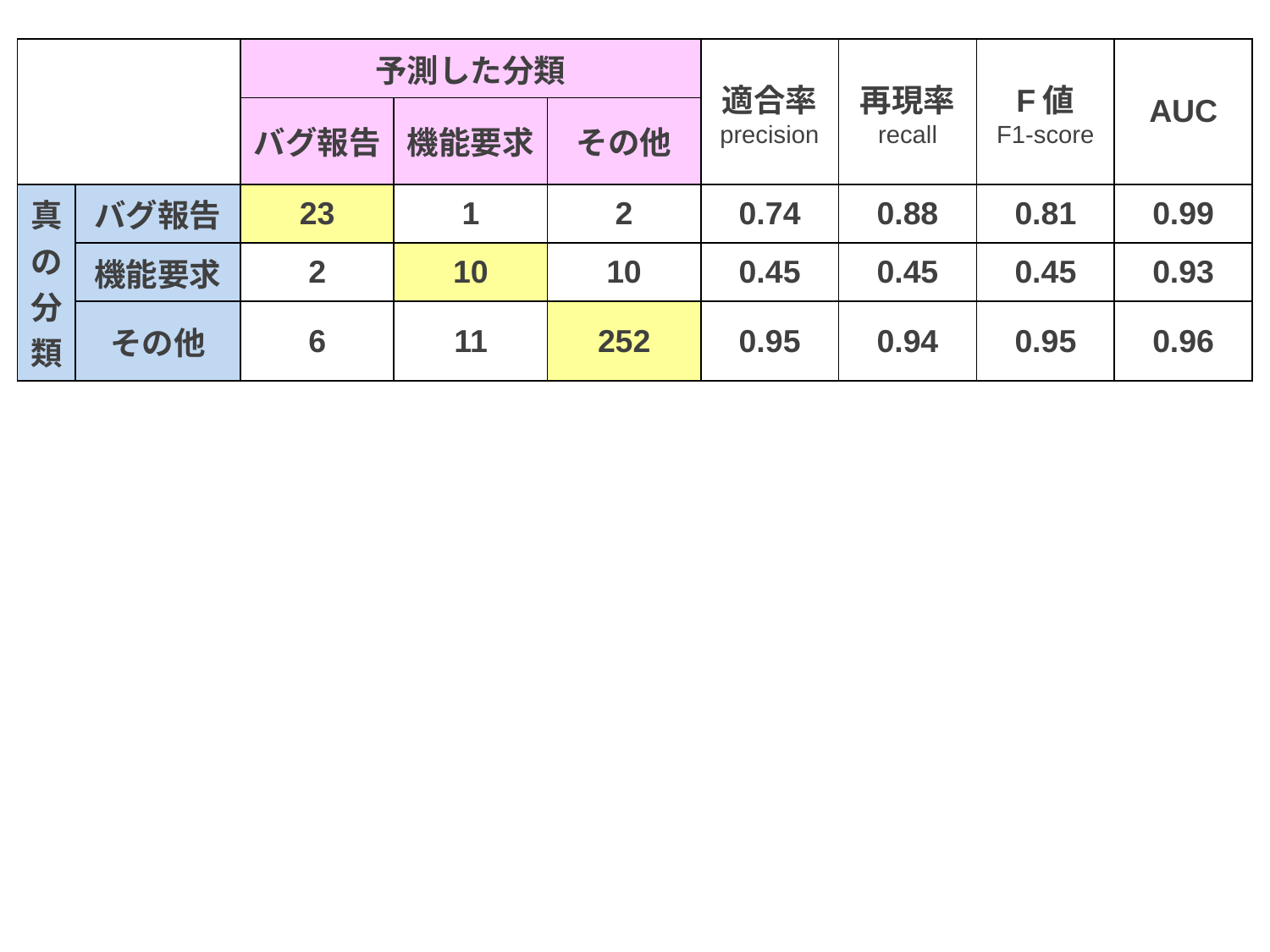

|  |  | 予測した分類 |  |  | 適合率 precision | 再現率 recall | F値 F1-score | AUC |
| --- | --- | --- | --- | --- | --- | --- | --- | --- |
|  |  | バグ報告 | 機能要求 | その他 |  |  |  |  |
| 真の分類 | バグ報告 | 23 | 1 | 2 | 0.74 | 0.88 | 0.81 | 0.99 |
|  | 機能要求 | 2 | 10 | 10 | 0.45 | 0.45 | 0.45 | 0.93 |
|  | その他 | 6 | 11 | 252 | 0.95 | 0.94 | 0.95 | 0.96 |